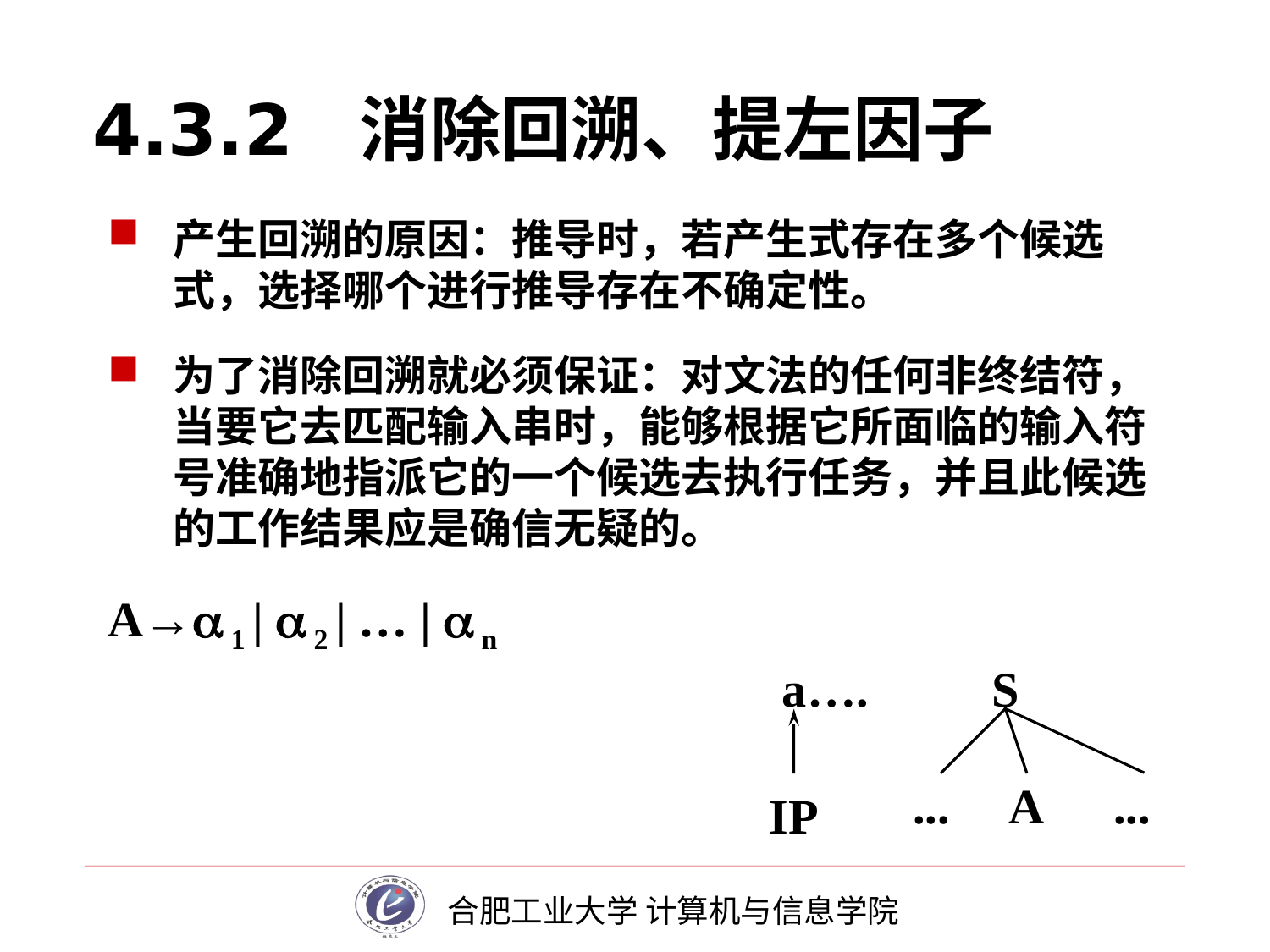

# 4.3.2  消除回溯、提左因子
产生回溯的原因：推导时，若产生式存在多个候选式，选择哪个进行推导存在不确定性。
为了消除回溯就必须保证：对文法的任何非终结符，当要它去匹配输入串时，能够根据它所面临的输入符号准确地指派它的一个候选去执行任务，并且此候选的工作结果应是确信无疑的。
A→α 1 | α 2 | … | α n
a….
S

IP

...
A
...